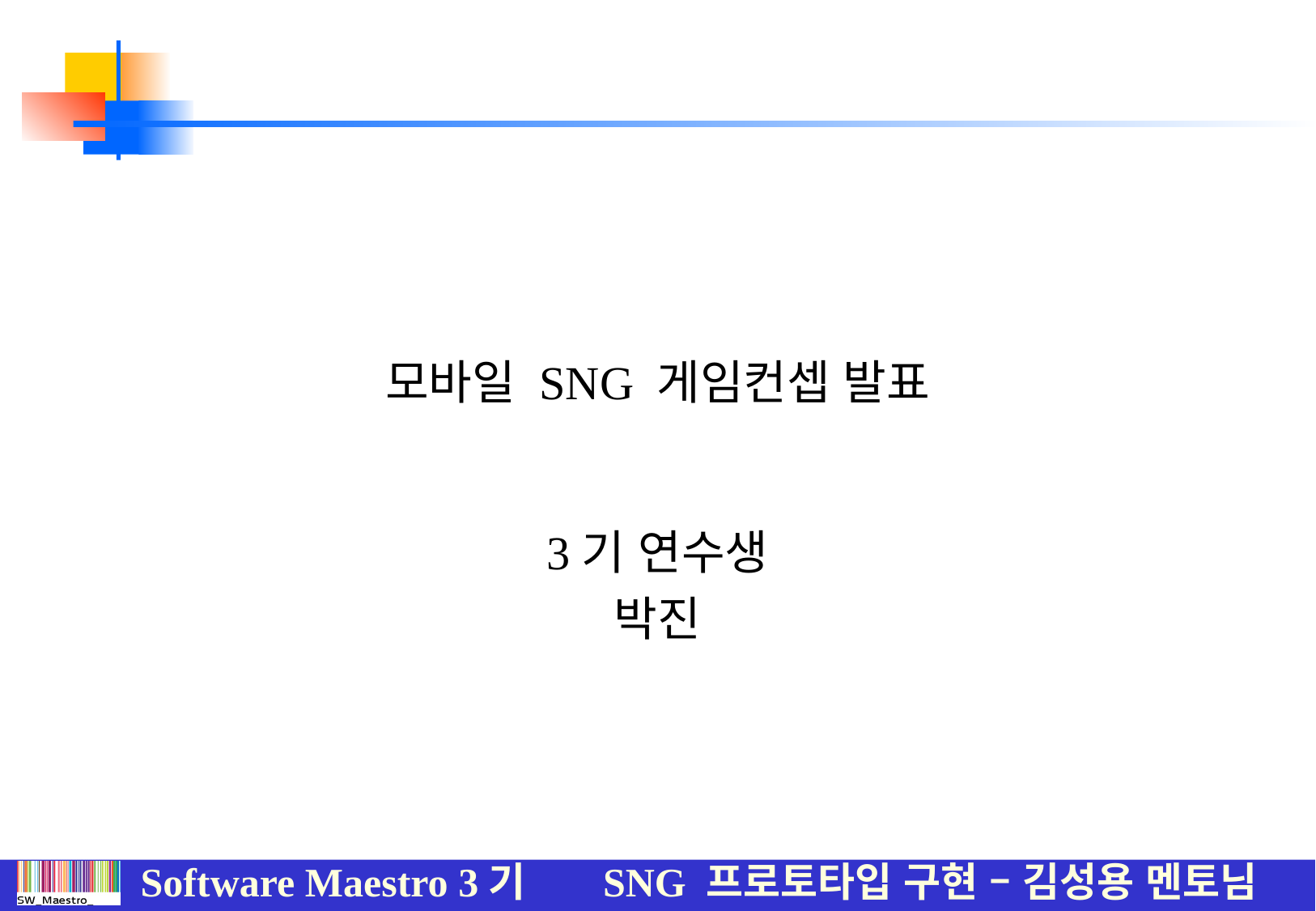

# 모바일 SNG 게임컨셉 발표
3기 연수생
박진